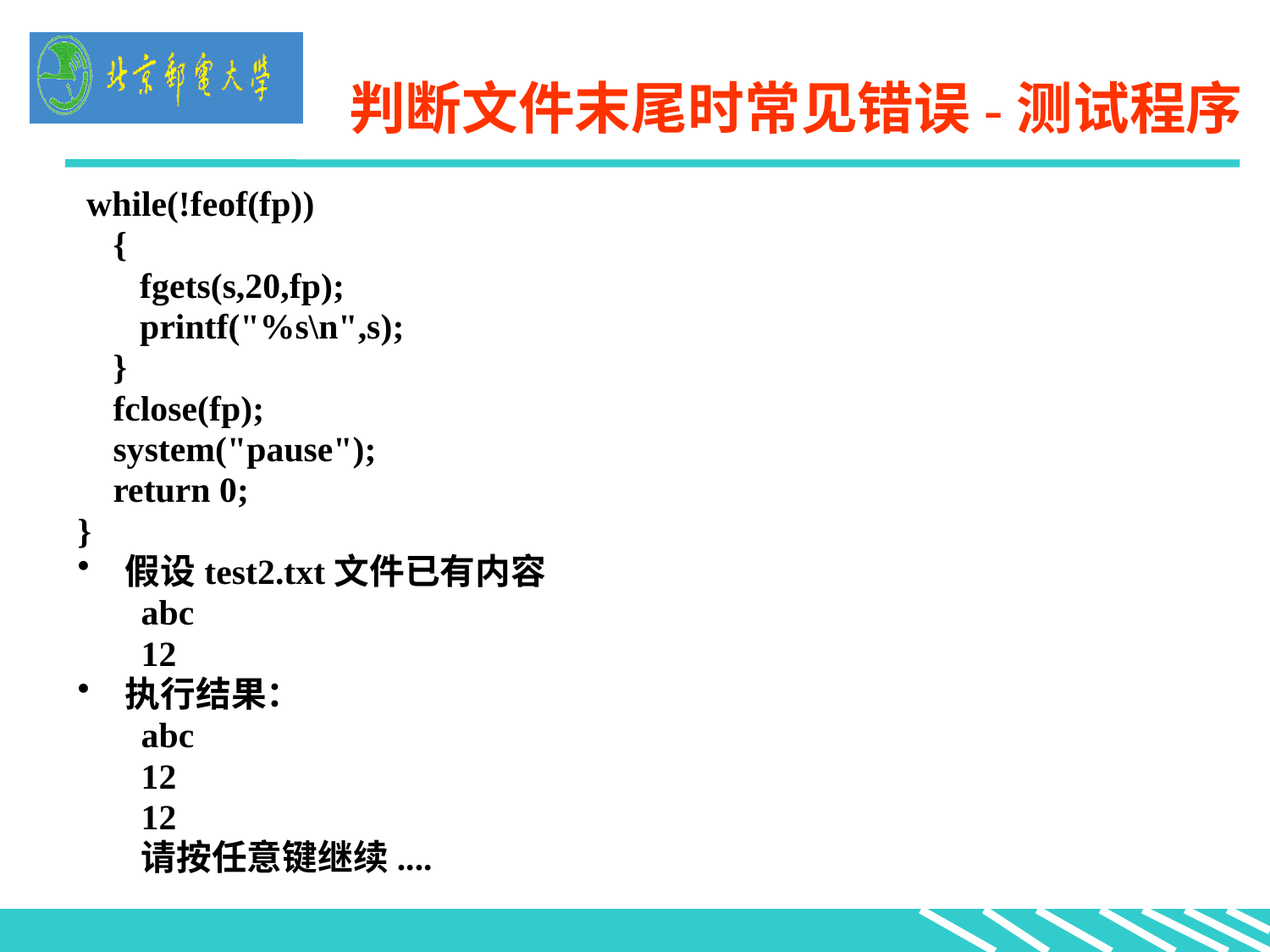

# 判断文件末尾时常见错误-测试程序
 while(!feof(fp))
    {
       fgets(s,20,fp);
       printf("%s\n",s);
    }
    fclose(fp);
    system("pause");
    return 0;
}
假设test2.txt文件已有内容
abc
12
执行结果：
abc
12
12
请按任意键继续....
49